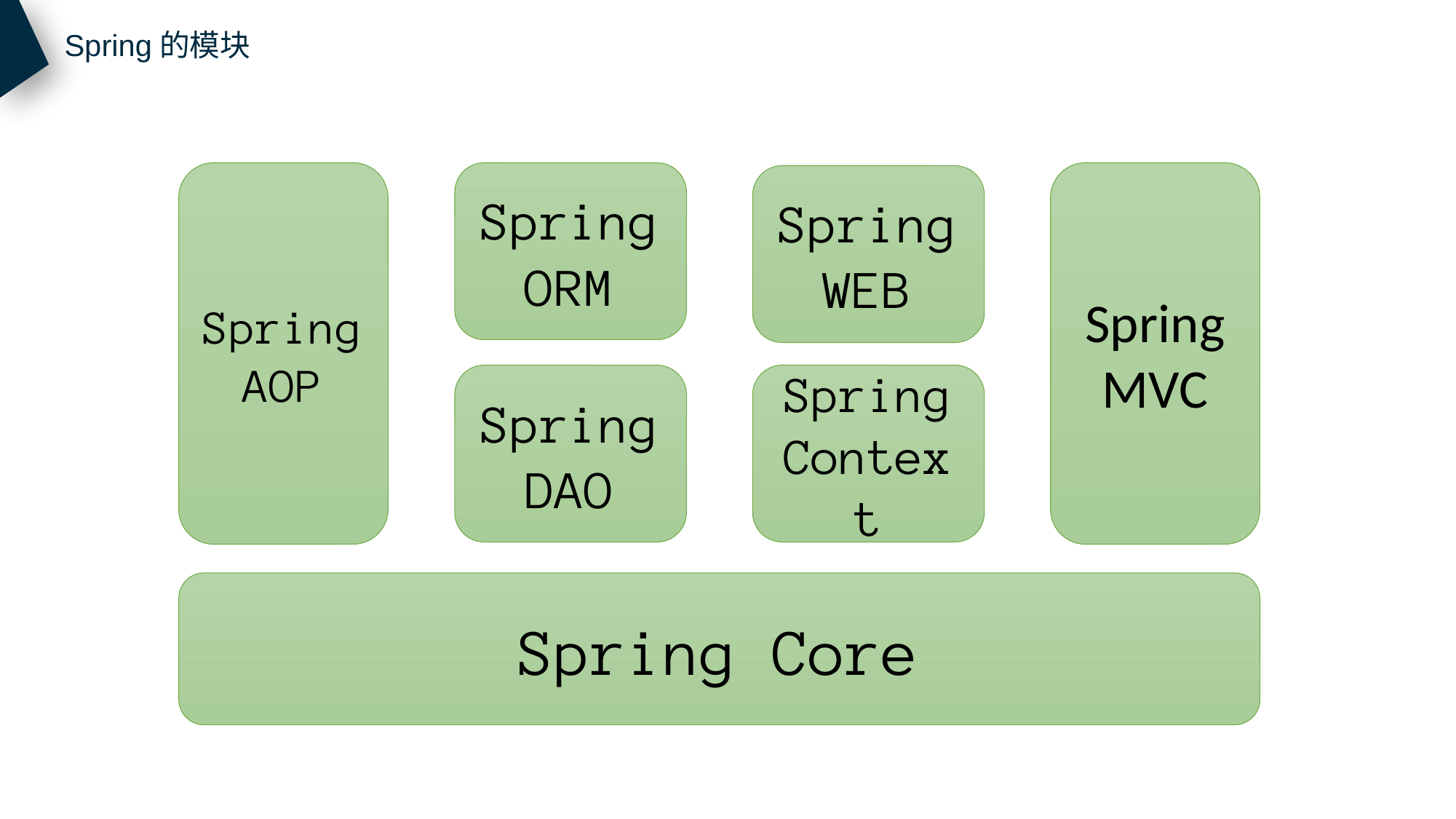

Spring的模块
SpringAOP
SpringORM
SpringMVC
SpringWEB
SpringDAO
SpringContext
Spring Core